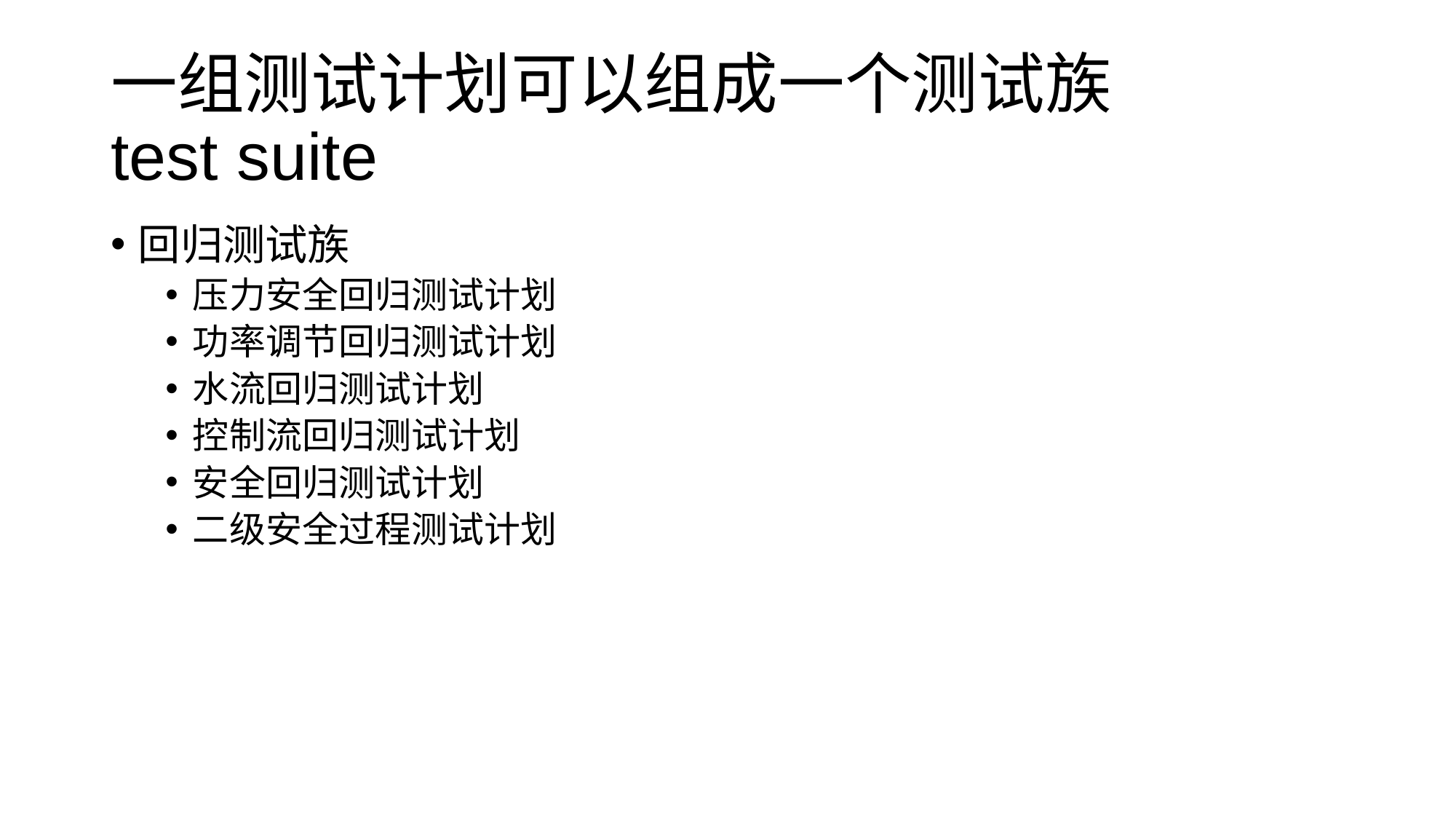

# 一组测试计划可以组成一个测试族 test suite
回归测试族
压力安全回归测试计划
功率调节回归测试计划
水流回归测试计划
控制流回归测试计划
安全回归测试计划
二级安全过程测试计划